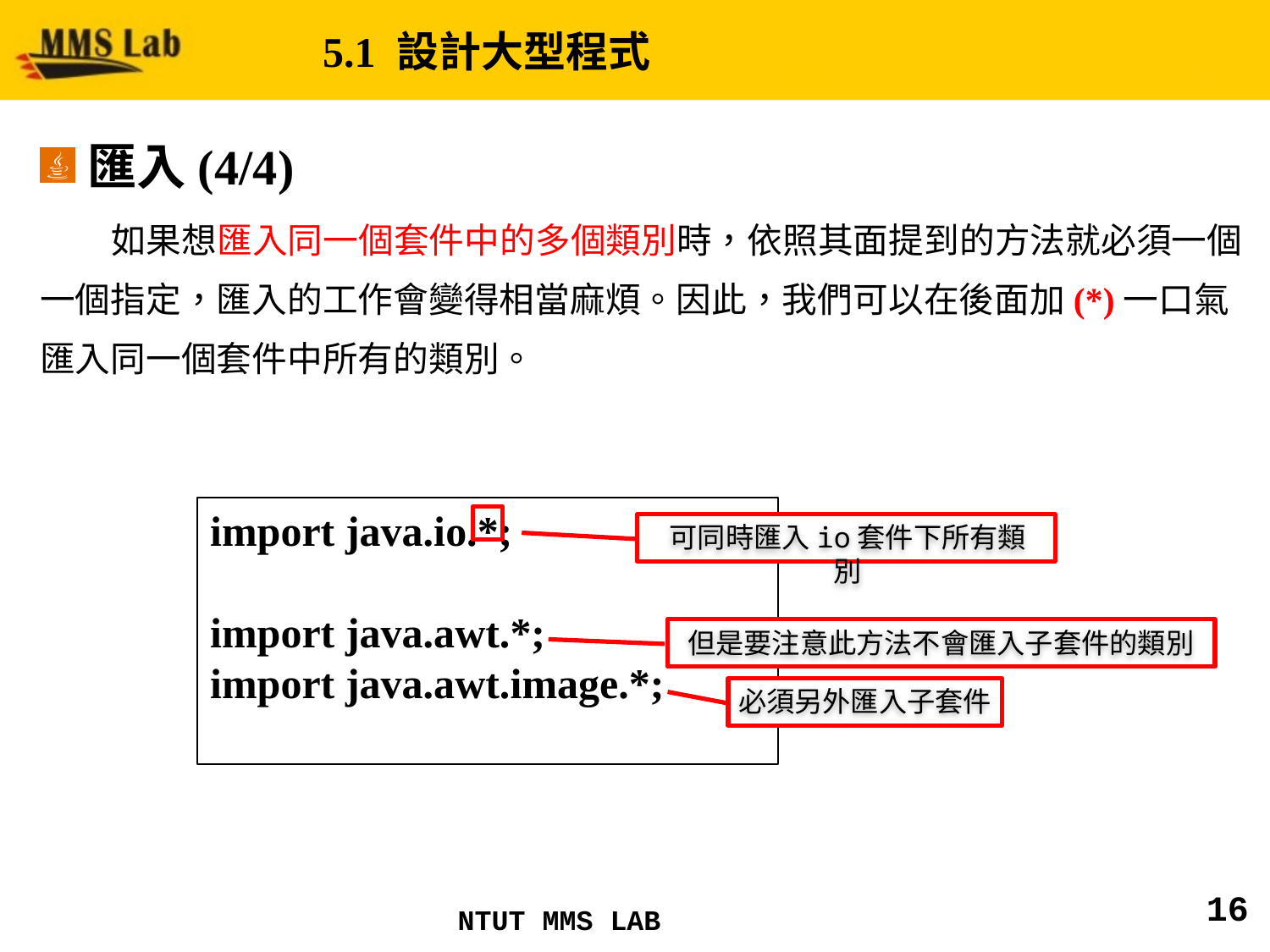

# 5.1 設計大型程式
匯入(4/4)
        如果想匯入同一個套件中的多個類別時，依照其面提到的方法就必須一個一個指定，匯入的工作會變得相當麻煩。因此，我們可以在後面加(*)一口氣匯入同一個套件中所有的類別。

import java.io.*;

import java.awt.*;
import java.awt.image.*;

可同時匯入io套件下所有類別

但是要注意此方法不會匯入子套件的類別
必須另外匯入子套件

16
NTUT MMS LAB